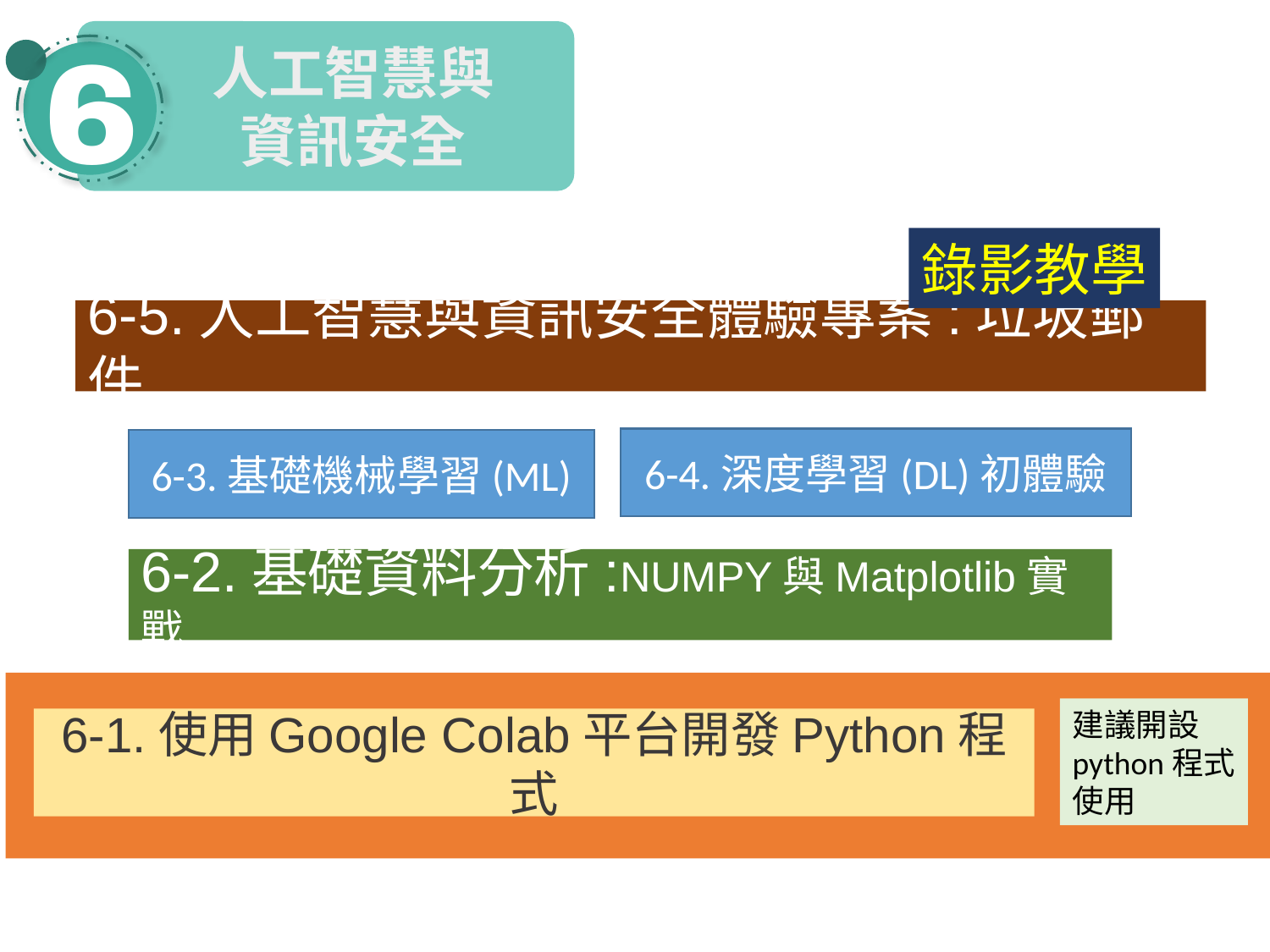

6

人工智慧與
資訊安全
錄影教學
6-5.人工智慧與資訊安全體驗專案:垃圾郵件
6-4.深度學習(DL)初體驗
6-3.基礎機械學習(ML)
6-2.基礎資料分析:NUMPY與Matplotlib實戰

建議開設
python程式
使用
6-1.使用Google Colab平台開發Python程式